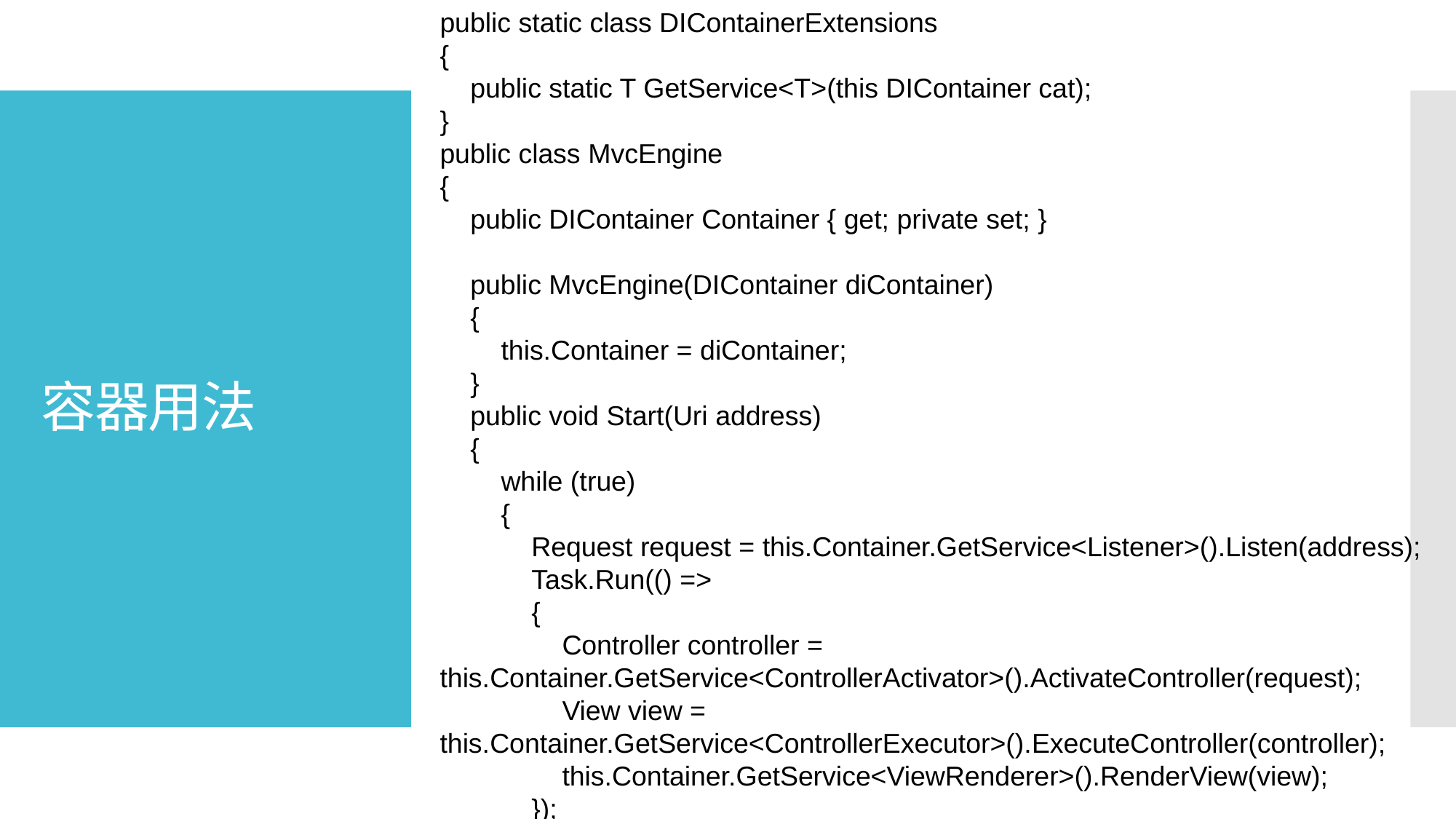

public static class DIContainerExtensions
{
    public static T GetService<T>(this DIContainer cat);
}
public class MvcEngine
{
    public DIContainer Container { get; private set; }

    public MvcEngine(DIContainer diContainer)
    {
        this.Container = diContainer;
    }
    public void Start(Uri address)
    {
        while (true)
        {
            Request request = this.Container.GetService<Listener>().Listen(address);
            Task.Run(() =>
            {
                Controller controller = this.Container.GetService<ControllerActivator>().ActivateController(request);
                View view = this.Container.GetService<ControllerExecutor>().ExecuteController(controller);
                this.Container.GetService<ViewRenderer>().RenderView(view);
            });
        }
    }
}
# 容器用法